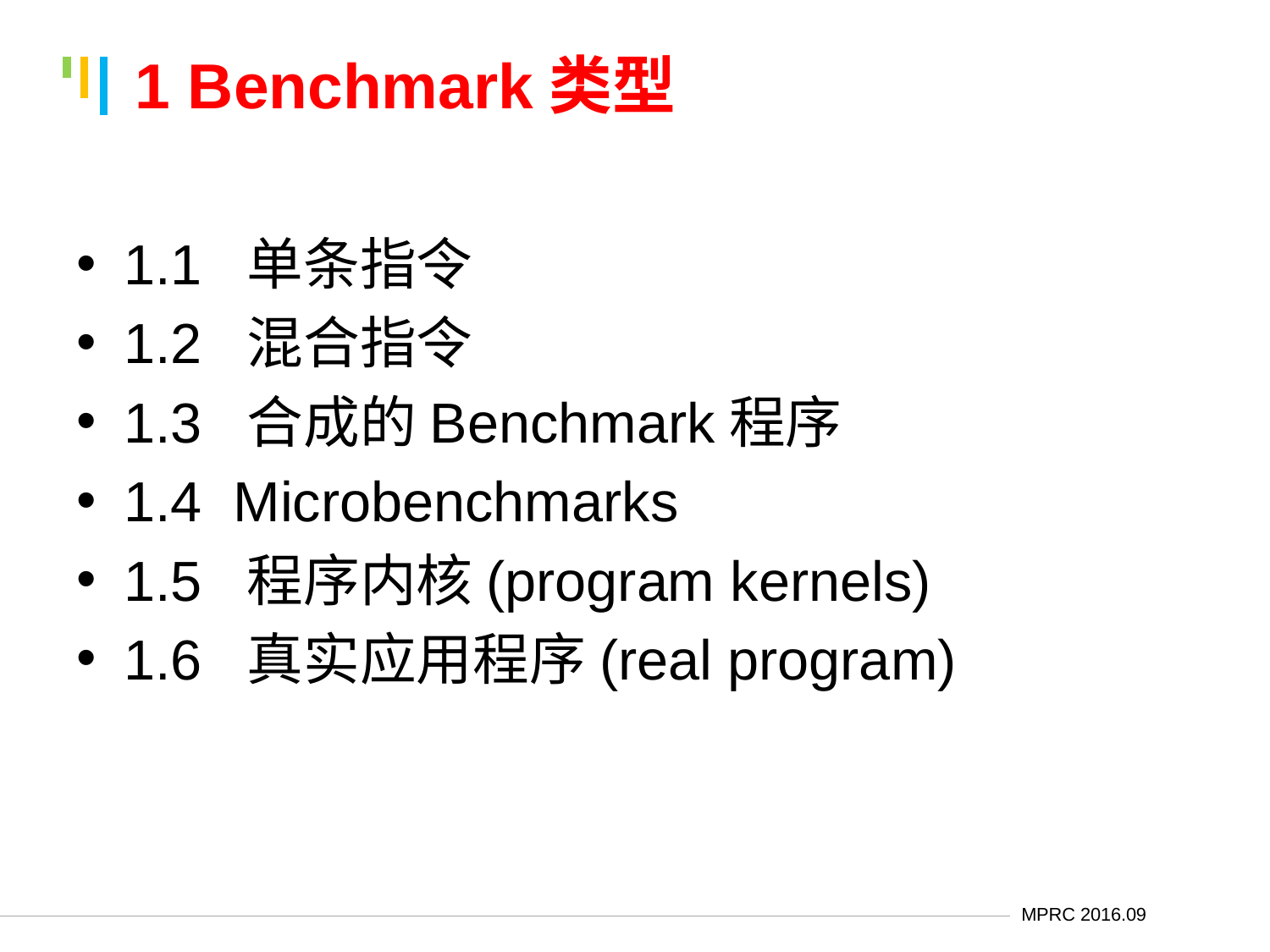

# 1 Benchmark类型
1.1  单条指令
1.2  混合指令
1.3  合成的Benchmark程序
1.4  Microbenchmarks
1.5  程序内核(program kernels)
1.6  真实应用程序(real program)